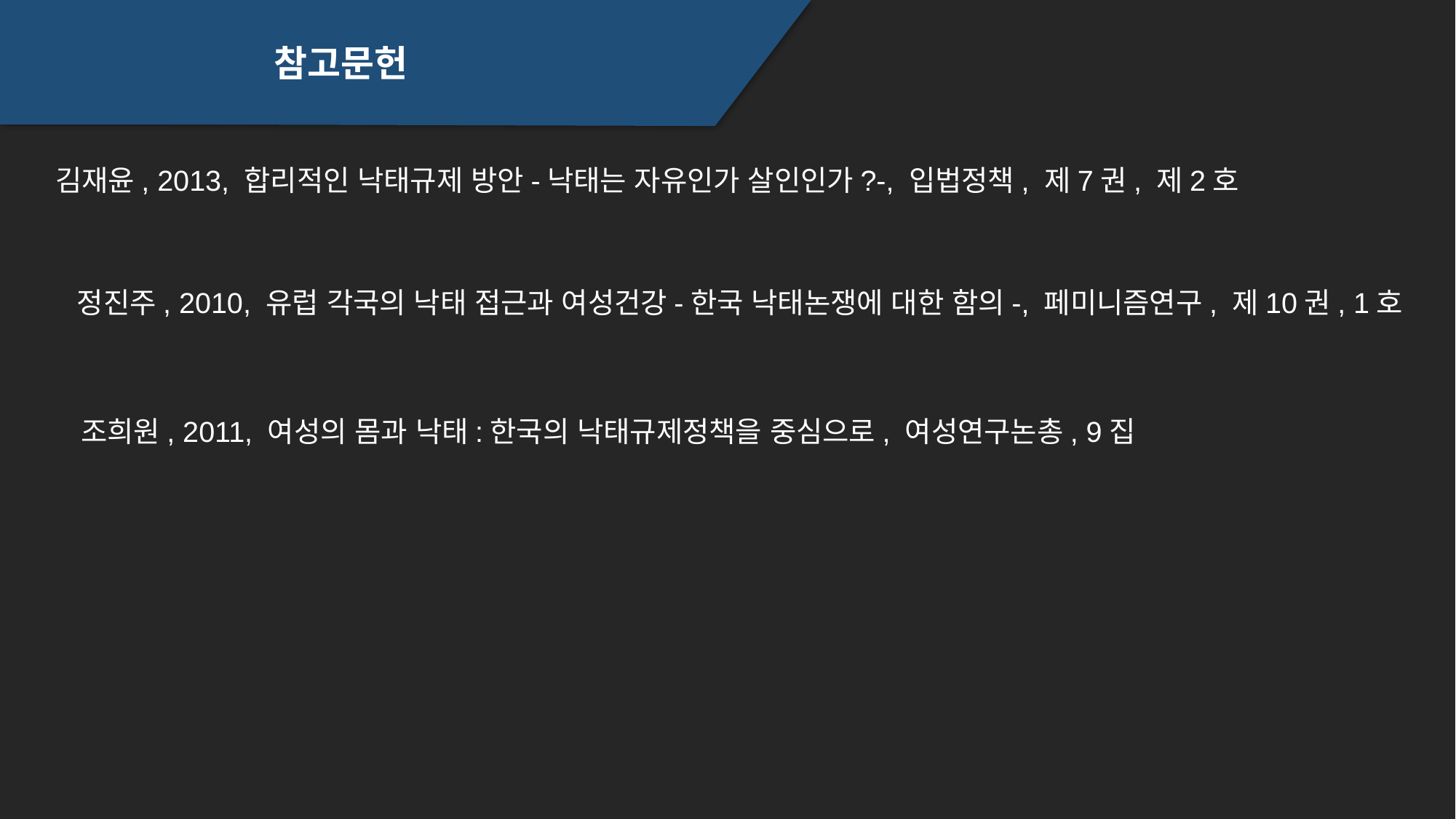

참고문헌
김재윤, 2013, 합리적인 낙태규제 방안-낙태는 자유인가 살인인가?-, 입법정책, 제7권, 제2호
정진주, 2010, 유럽 각국의 낙태 접근과 여성건강-한국 낙태논쟁에 대한 함의-, 페미니즘연구, 제10권, 1호
조희원, 2011, 여성의 몸과 낙태:한국의 낙태규제정책을 중심으로, 여성연구논총, 9집